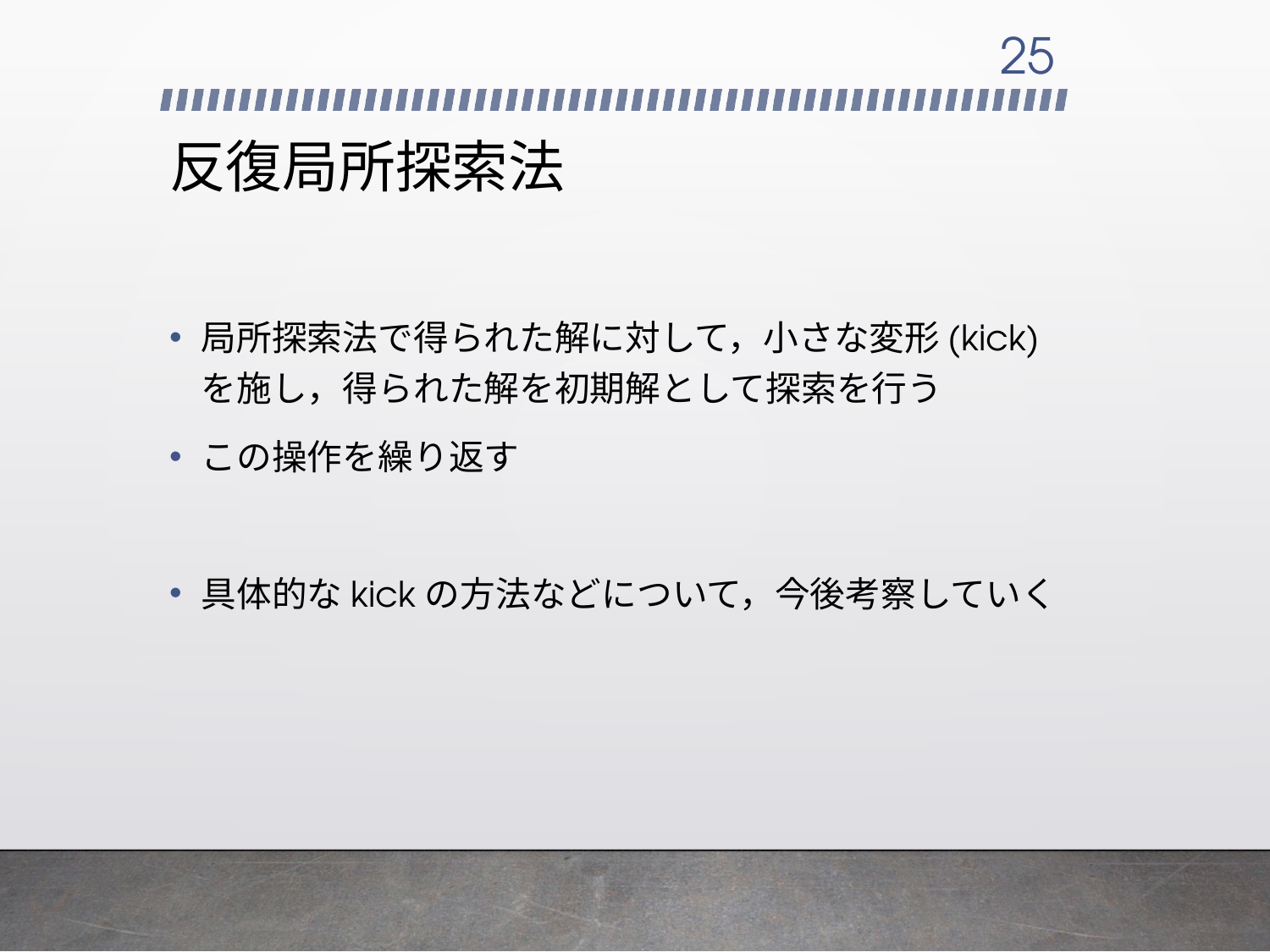

25
# 反復局所探索法
局所探索法で得られた解に対して，小さな変形(kick)を施し，得られた解を初期解として探索を行う
この操作を繰り返す

具体的なkickの方法などについて，今後考察していく